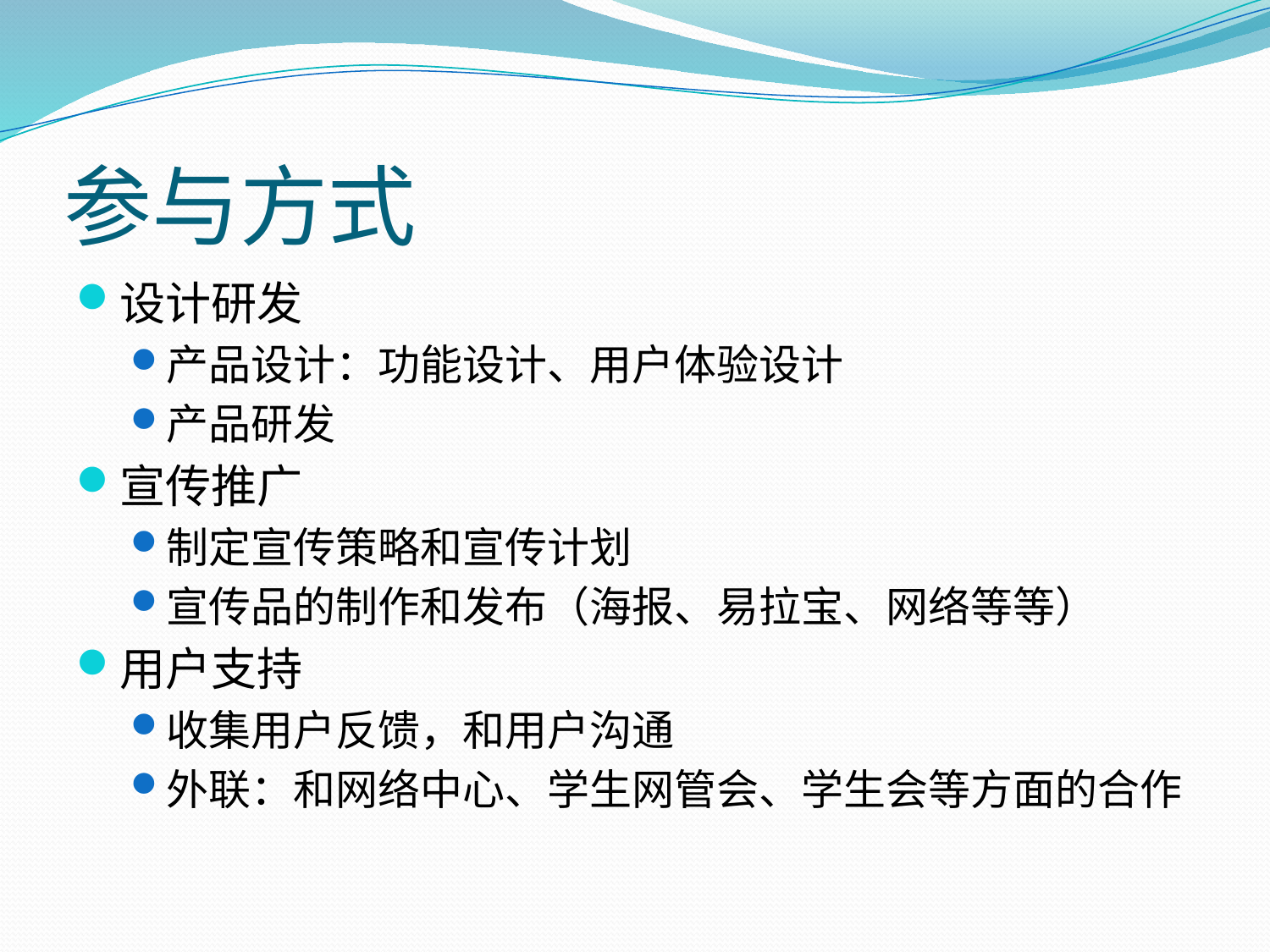

# 参与方式
设计研发
产品设计：功能设计、用户体验设计
产品研发
宣传推广
制定宣传策略和宣传计划
宣传品的制作和发布（海报、易拉宝、网络等等）
用户支持
收集用户反馈，和用户沟通
外联：和网络中心、学生网管会、学生会等方面的合作